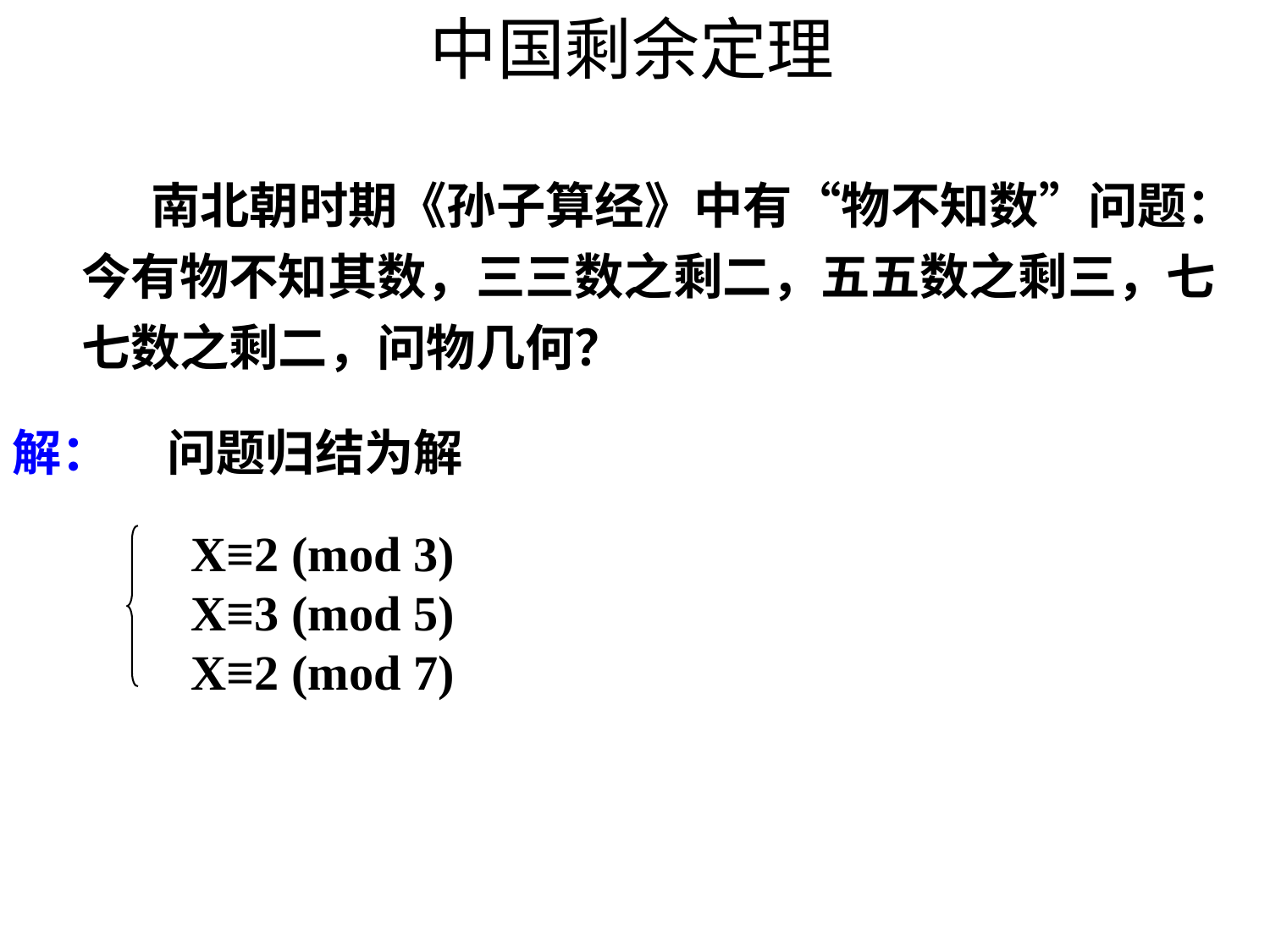

# 中国剩余定理

        南北朝时期《孙子算经》中有“物不知数”问题：今有物不知其数，三三数之剩二，五五数之剩三，七七数之剩二，问物几何？
解：     问题归结为解
X≡2 (mod 3)
X≡3 (mod 5)
X≡2 (mod 7)